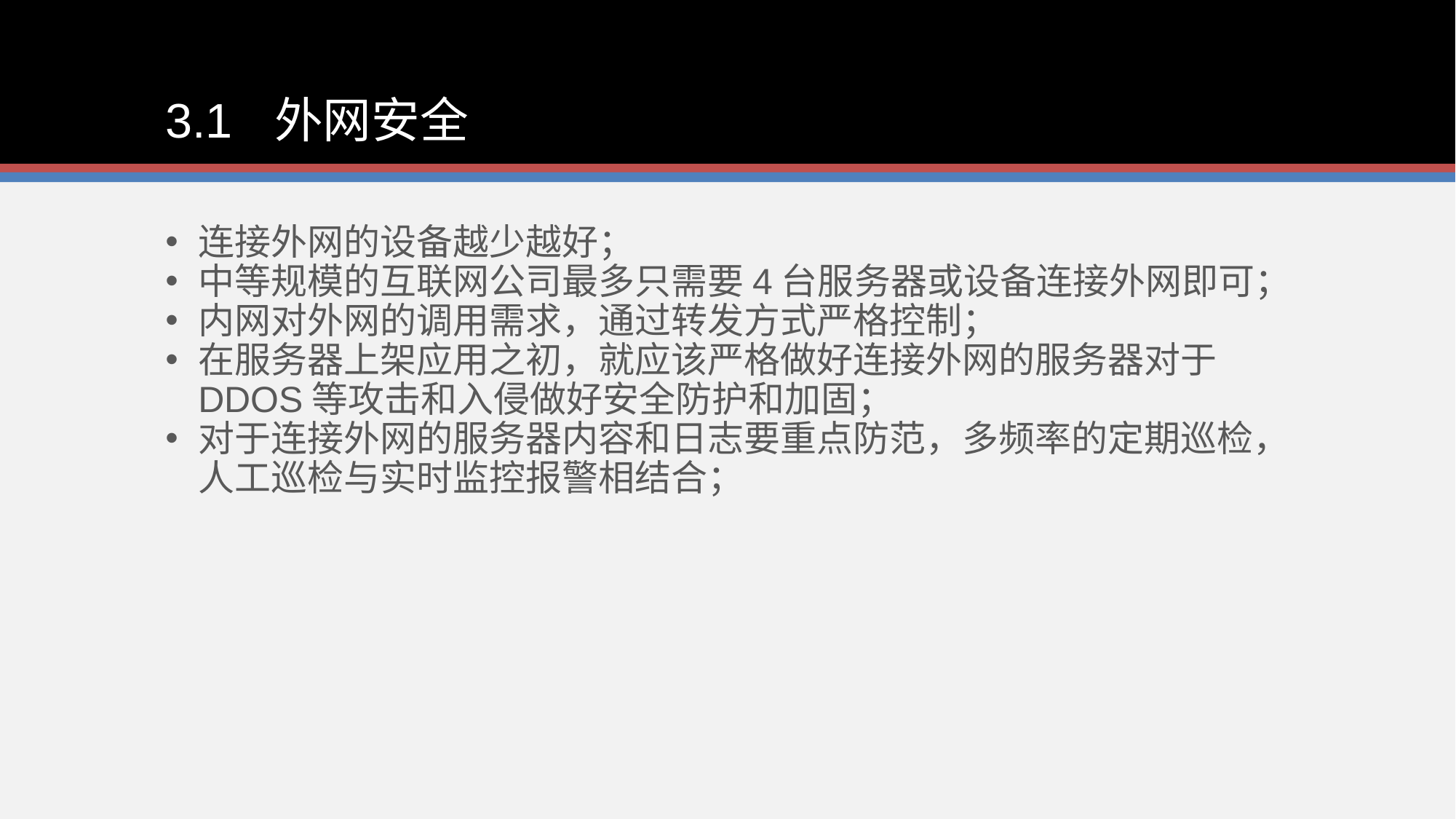

3.1	外网安全
连接外网的设备越少越好；
中等规模的互联网公司最多只需要4台服务器或设备连接外网即可；
内网对外网的调用需求，通过转发方式严格控制；
在服务器上架应用之初，就应该严格做好连接外网的服务器对于DDOS等攻击和入侵做好安全防护和加固；
对于连接外网的服务器内容和日志要重点防范，多频率的定期巡检，人工巡检与实时监控报警相结合；